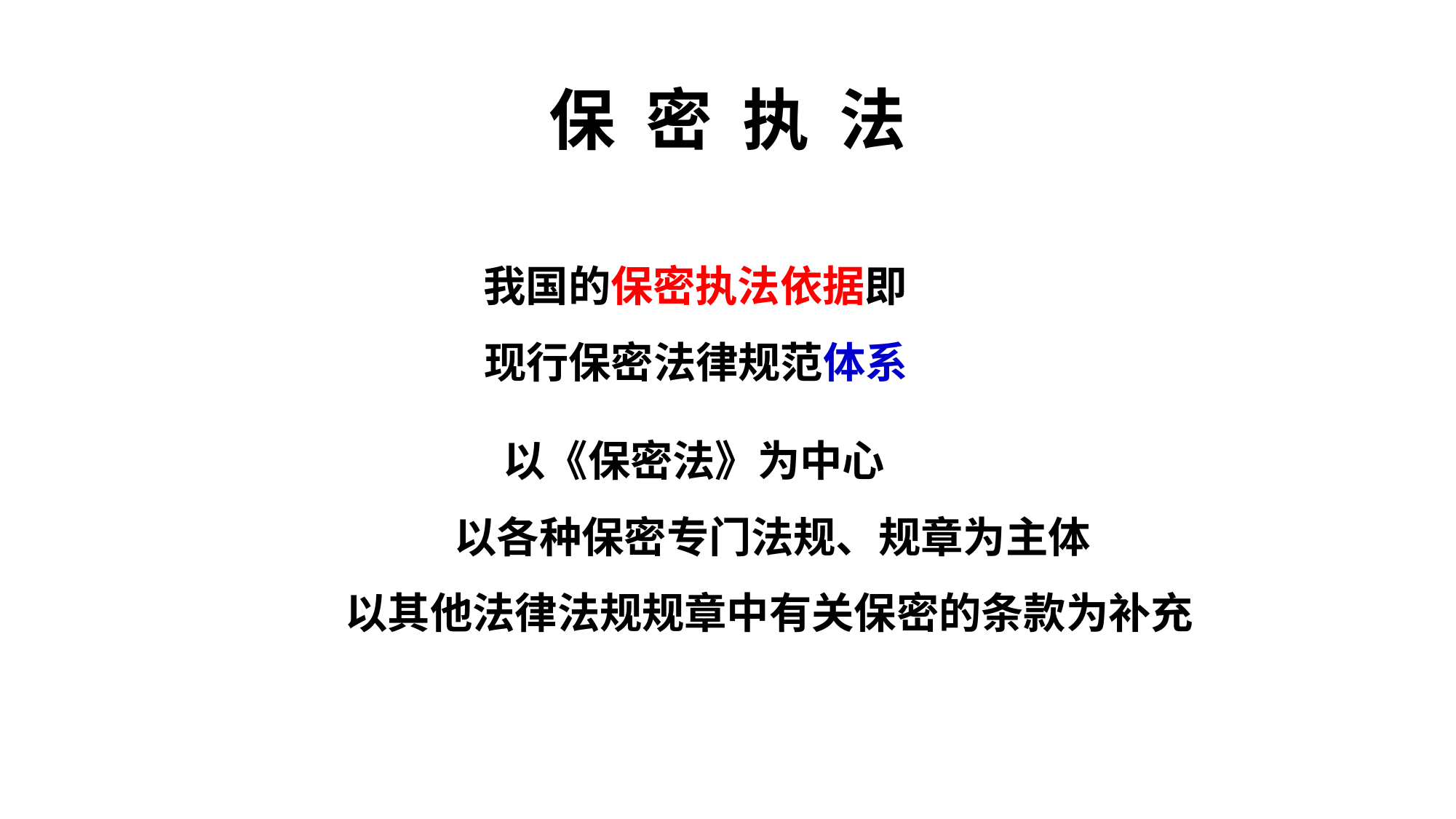

# 保  密  执  法
		  	  我国的保密执法依据即
		  	  现行保密法律规范体系

			    以《保密法》为中心
			以各种保密专门法规、规章为主体
		以其他法律法规规章中有关保密的条款为补充